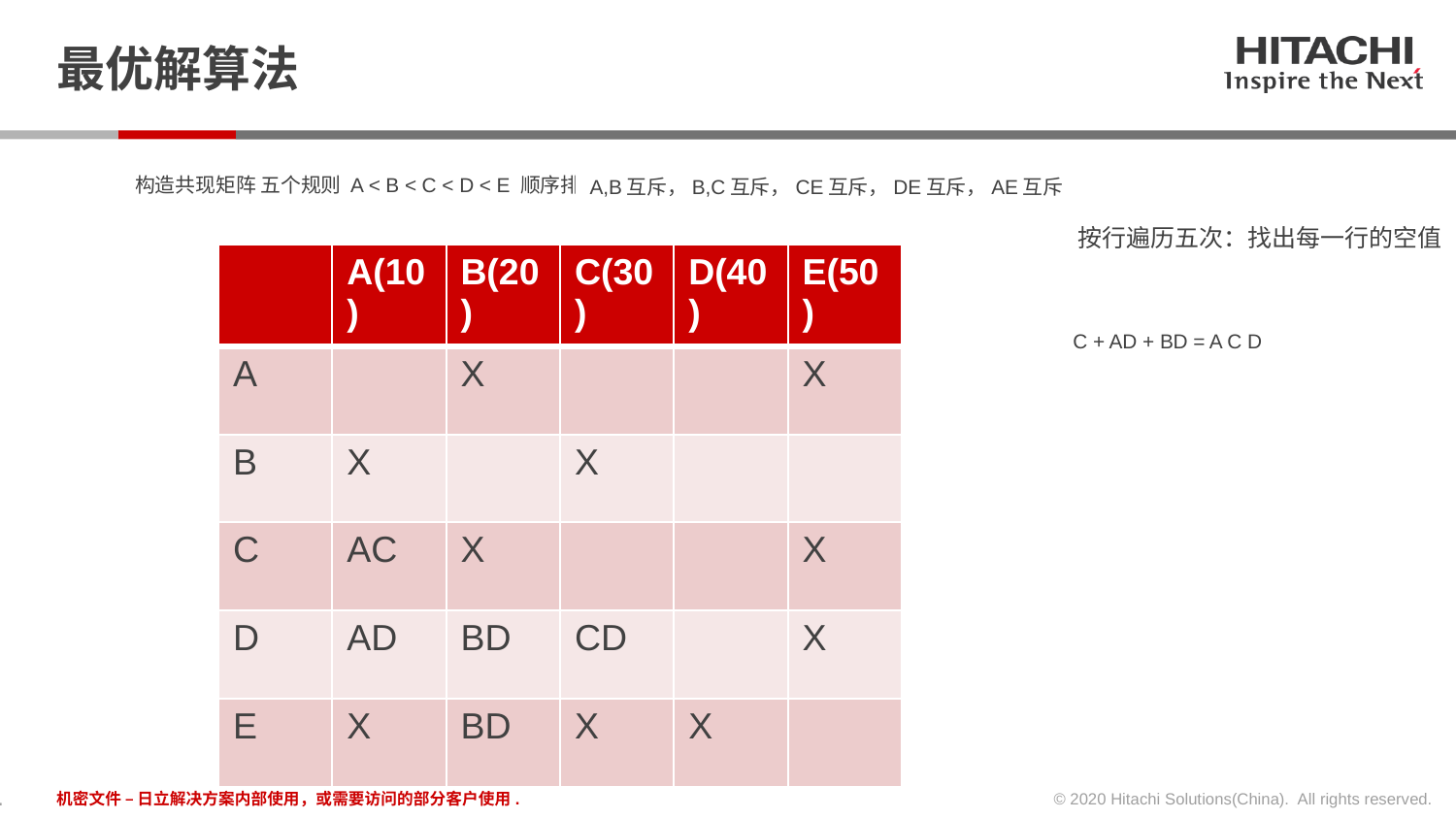

# 最优解算法
构造共现矩阵 五个规则 A < B < C < D < E 顺序排列
A,B互斥，B,C互斥，CE互斥，DE互斥，AE互斥
按行遍历五次：找出每一行的空值
|  | A(10) | B(20) | C(30) | D(40) | E(50) |
| --- | --- | --- | --- | --- | --- |
| A |  | X |  |  | X |
| B | X |  | X |  |  |
| C | AC | X |  |  | X |
| D | AD | BD | CD |  | X |
| E | X | BD | X | X |  |

C + AD + BD = A C D